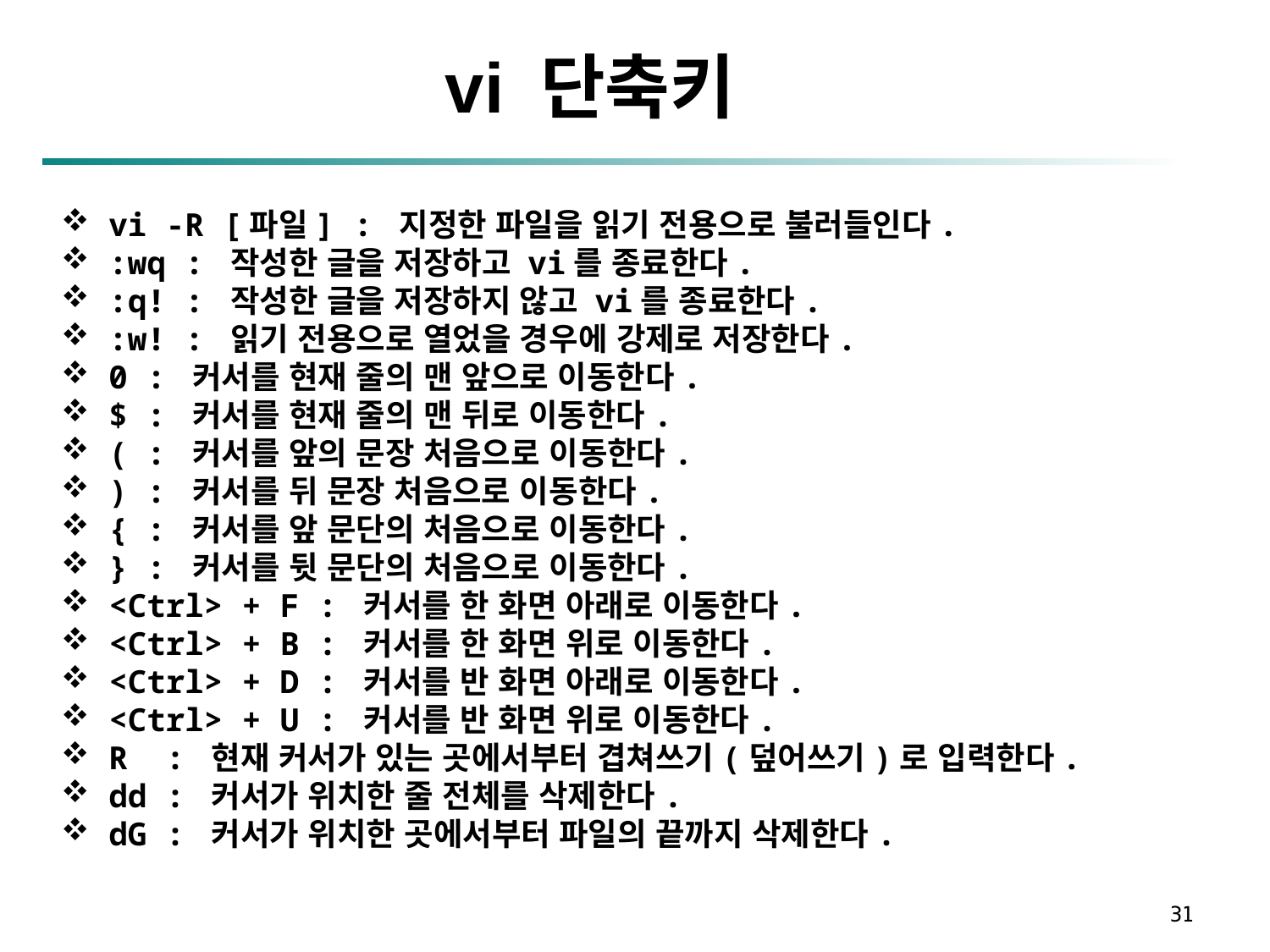

파일 편집 : VI 에디터
vi 단축키
vi -R [파일] : 지정한 파일을 읽기 전용으로 불러들인다.
:wq : 작성한 글을 저장하고 vi를 종료한다.
:q! : 작성한 글을 저장하지 않고 vi를 종료한다.
:w! : 읽기 전용으로 열었을 경우에 강제로 저장한다.
0 : 커서를 현재 줄의 맨 앞으로 이동한다.
$ : 커서를 현재 줄의 맨 뒤로 이동한다.
( : 커서를 앞의 문장 처음으로 이동한다.
) : 커서를 뒤 문장 처음으로 이동한다.
{ : 커서를 앞 문단의 처음으로 이동한다.
} : 커서를 뒷 문단의 처음으로 이동한다.
<Ctrl> + F : 커서를 한 화면 아래로 이동한다.
<Ctrl> + B : 커서를 한 화면 위로 이동한다.
<Ctrl> + D : 커서를 반 화면 아래로 이동한다.
<Ctrl> + U : 커서를 반 화면 위로 이동한다.
R  : 현재 커서가 있는 곳에서부터 겹쳐쓰기(덮어쓰기)로 입력한다.
dd : 커서가 위치한 줄 전체를 삭제한다.
dG : 커서가 위치한 곳에서부터 파일의 끝까지 삭제한다.

31